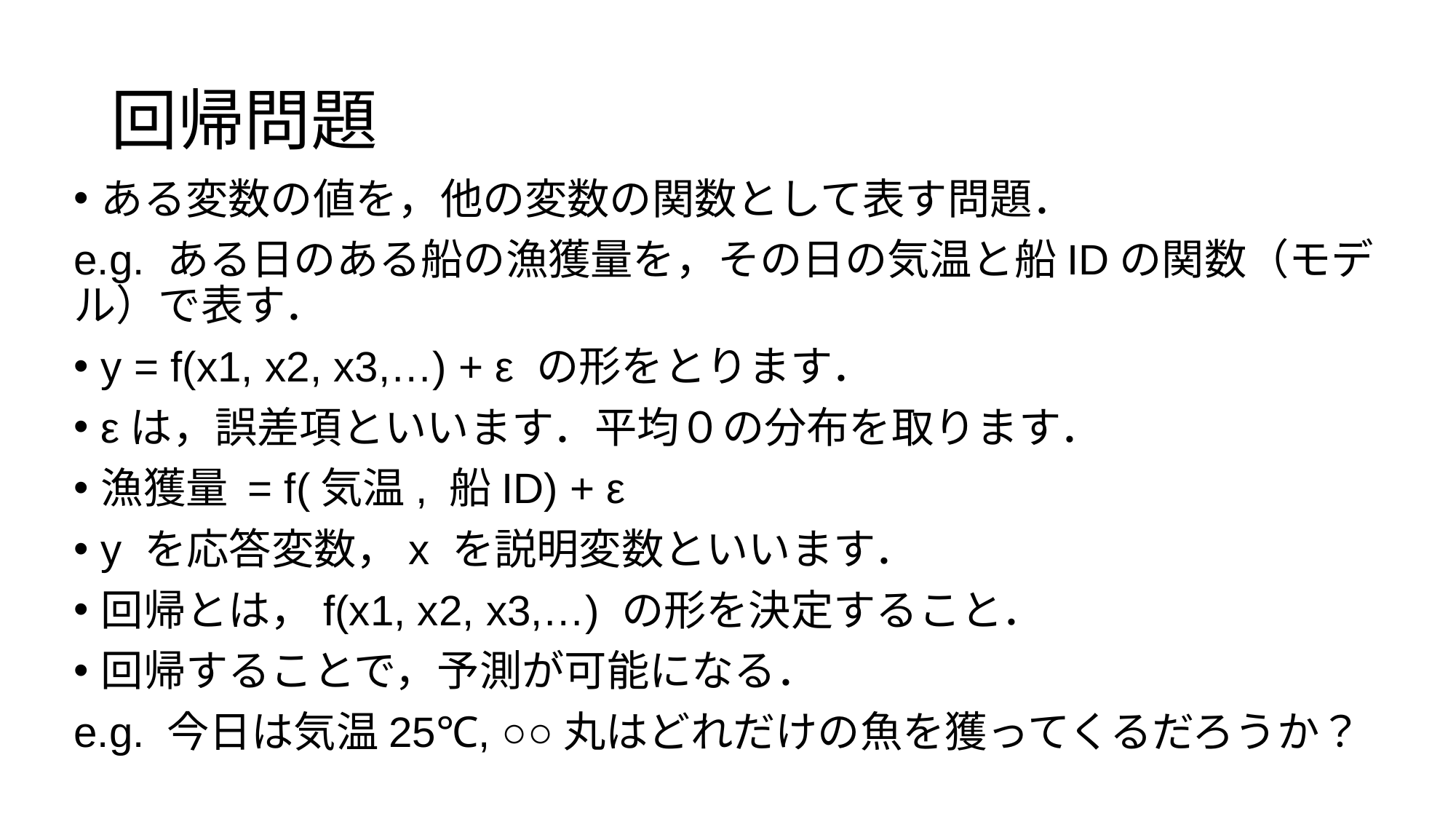

# 回帰問題
ある変数の値を，他の変数の関数として表す問題．
e.g. ある日のある船の漁獲量を，その日の気温と船IDの関数（モデル）で表す．
y = f(x1, x2, x3,…) + ε の形をとります．
εは，誤差項といいます．平均０の分布を取ります．
漁獲量 = f(気温, 船ID) + ε
y を応答変数，x を説明変数といいます．
回帰とは，f(x1, x2, x3,…) の形を決定すること．
回帰することで，予測が可能になる．
e.g. 今日は気温25℃, ○○丸はどれだけの魚を獲ってくるだろうか？